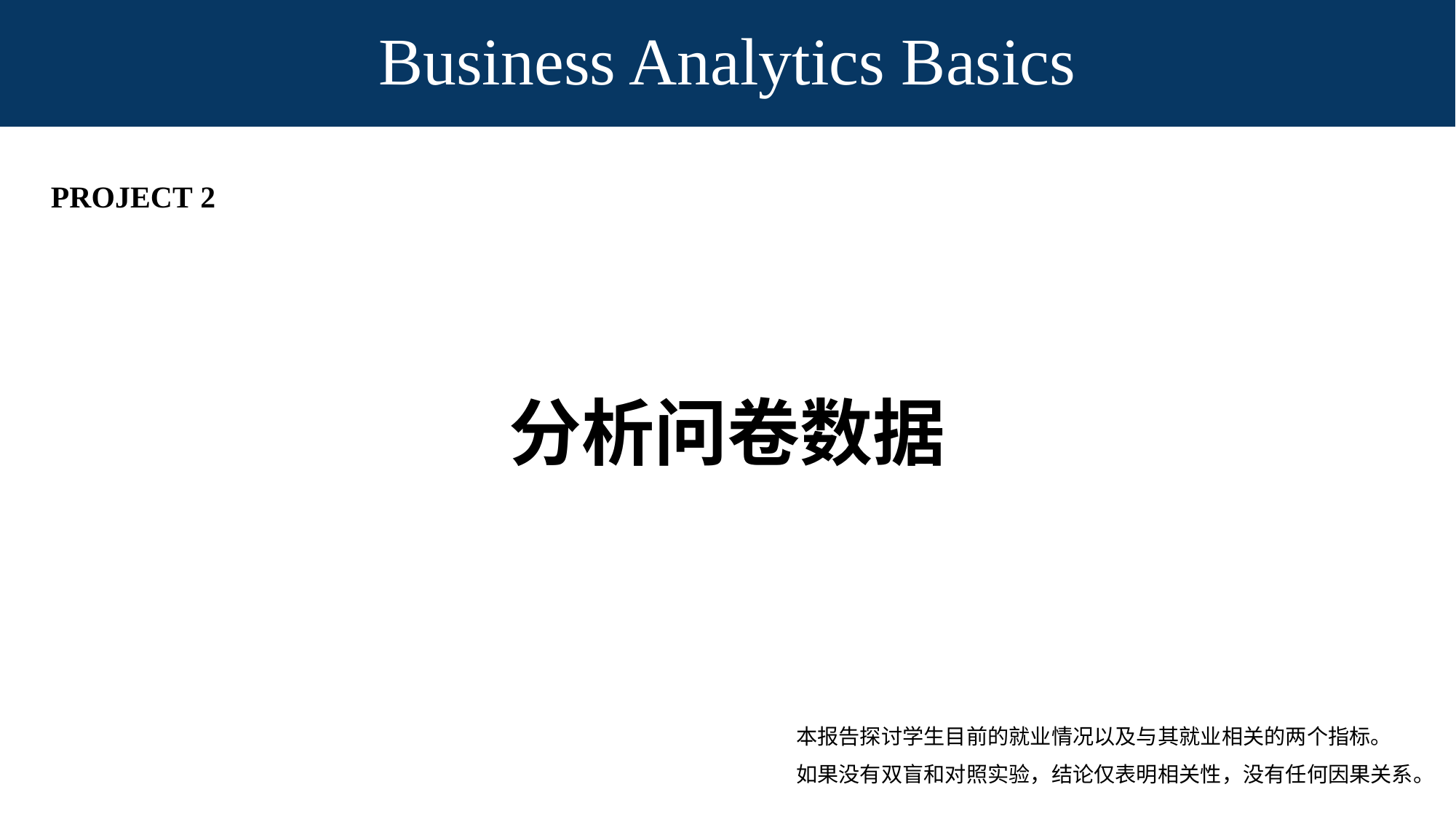

# Business Analytics Basics
PROJECT 2
分析问卷数据
本报告探讨学生目前的就业情况以及与其就业相关的两个指标。
如果没有双盲和对照实验，结论仅表明相关性，没有任何因果关系。